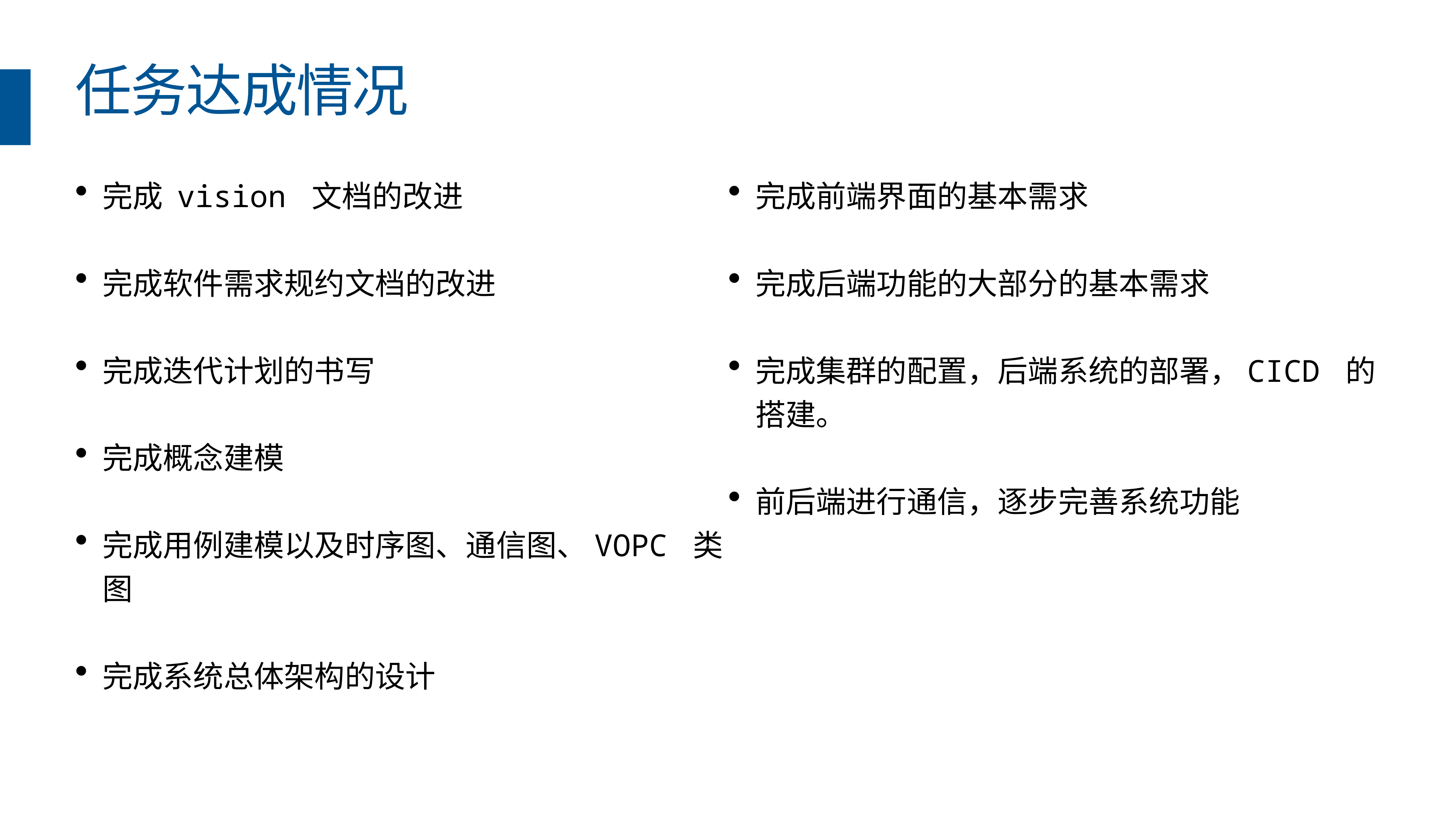

# 任务达成情况
完成 vision 文档的改进

完成软件需求规约文档的改进

完成迭代计划的书写

完成概念建模

完成用例建模以及时序图、通信图、VOPC 类图

完成系统总体架构的设计

完成前端界面的基本需求

完成后端功能的大部分的基本需求

完成集群的配置，后端系统的部署，CICD 的搭建。

前后端进行通信，逐步完善系统功能